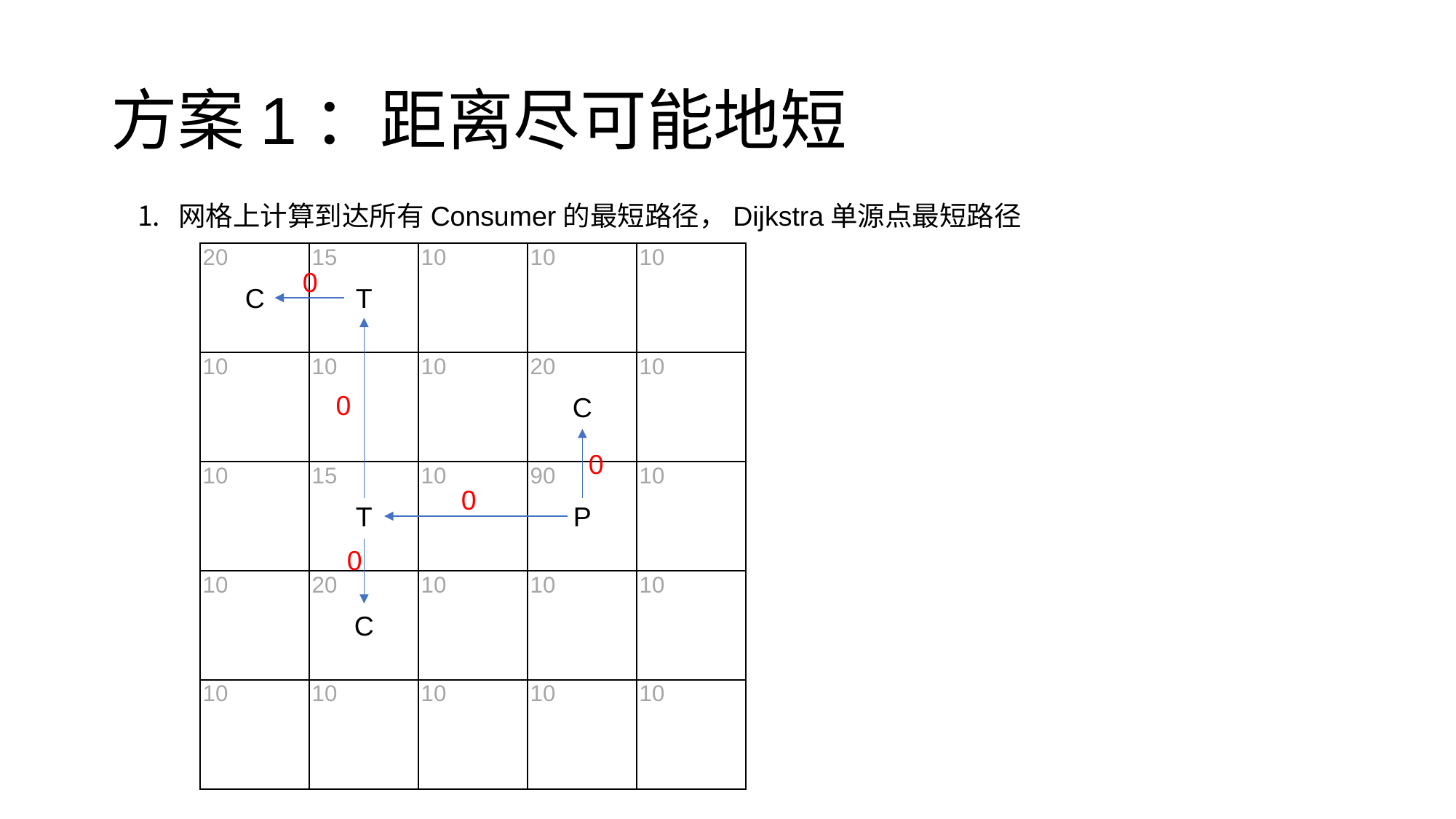

# 方案1：距离尽可能地短
网格上计算到达所有Consumer的最短路径，Dijkstra单源点最短路径
20	15	10	10	10

10	10	10	20	10

10	15	10	90	10

10	20	10	10	10

10	10	10	10	10
C
T

C

T

P

C

0
0
0
0
0